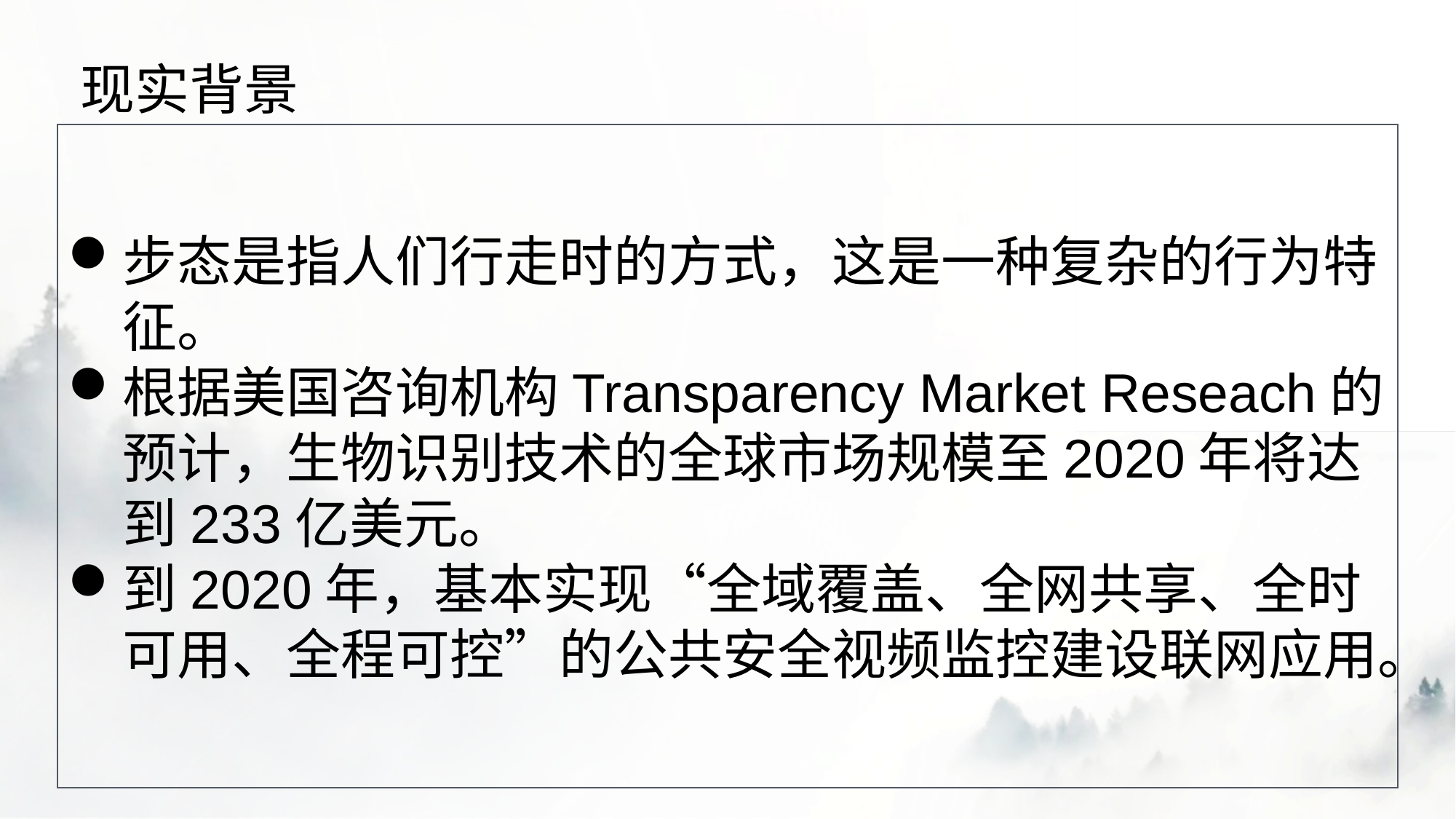

现实背景
步态是指人们行走时的方式，这是一种复杂的行为特征。
根据美国咨询机构Transparency Market Reseach的预计，生物识别技术的全球市场规模至2020年将达到233亿美元。
到2020年，基本实现“全域覆盖、全网共享、全时可用、全程可控”的公共安全视频监控建设联网应用。